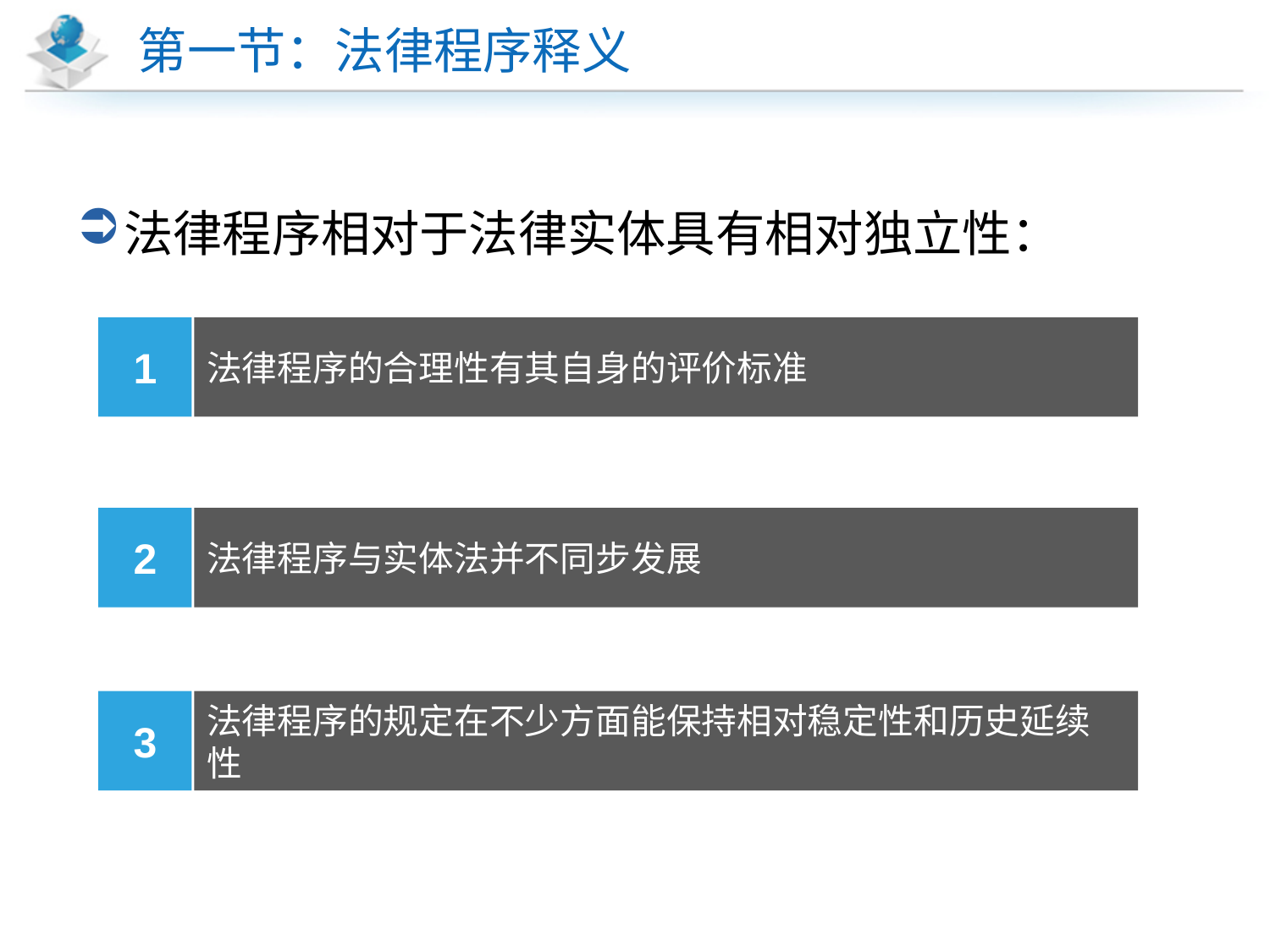

# 第一节：法律程序释义
法律程序相对于法律实体具有相对独立性：
1
法律程序的合理性有其自身的评价标准
2
法律程序与实体法并不同步发展
3
法律程序的规定在不少方面能保持相对稳定性和历史延续性